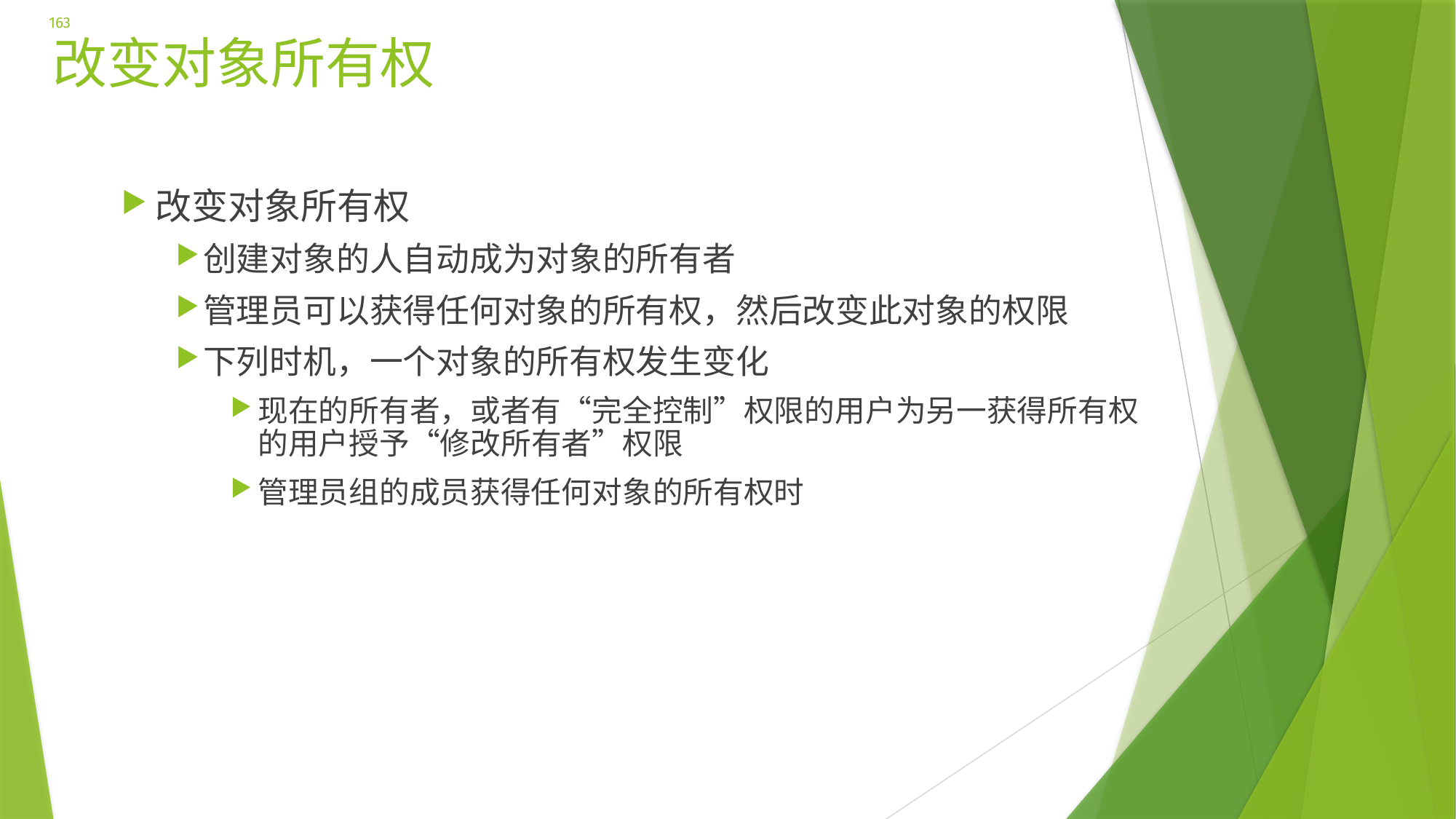

163
# 改变对象所有权
改变对象所有权
创建对象的人自动成为对象的所有者
管理员可以获得任何对象的所有权，然后改变此对象的权限
下列时机，一个对象的所有权发生变化
现在的所有者，或者有“完全控制”权限的用户为另一获得所有权的用户授予“修改所有者”权限
管理员组的成员获得任何对象的所有权时